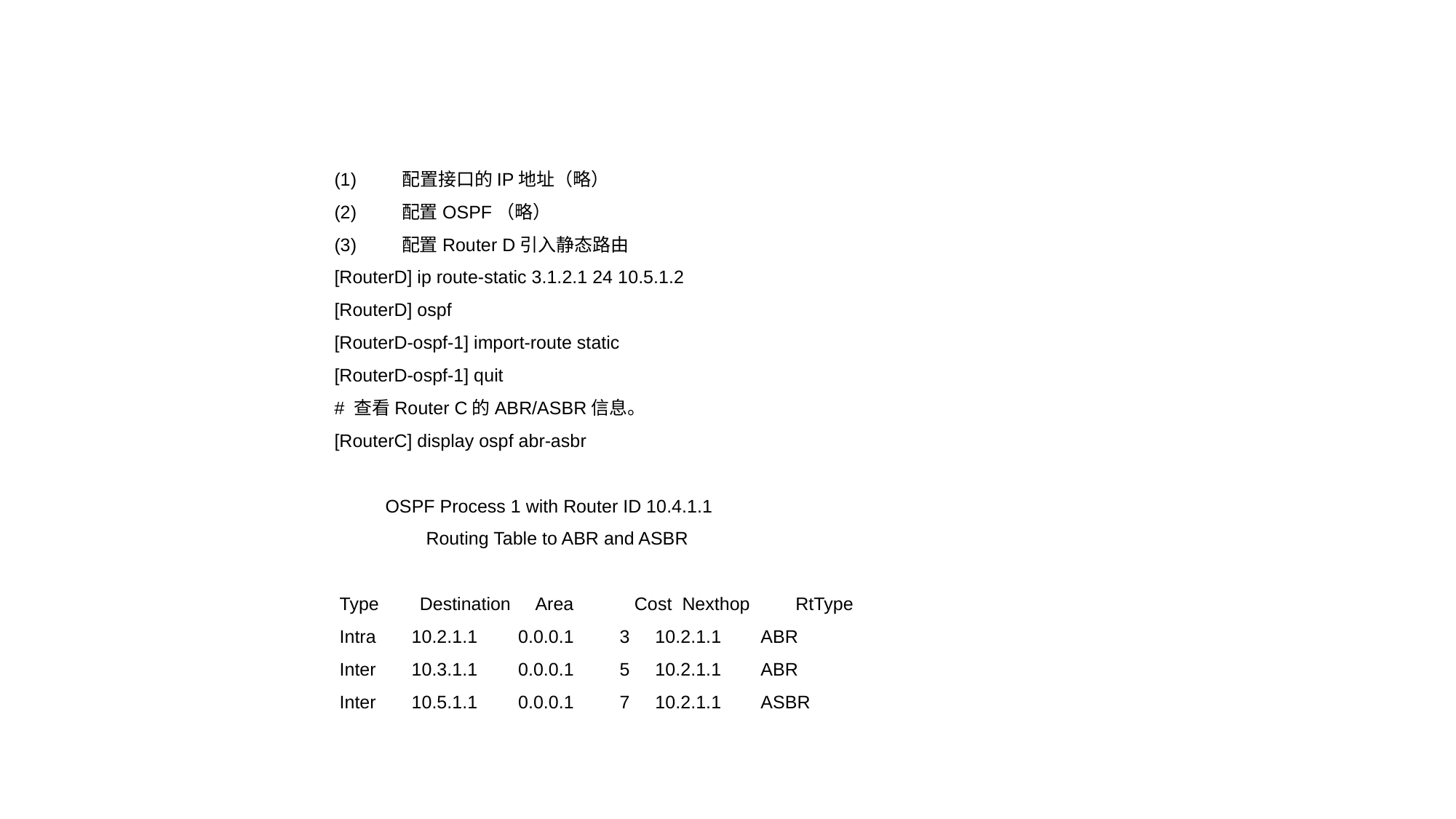

(1)        配置接口的IP地址（略）
(2)        配置OSPF（略）
(3)        配置Router D引入静态路由
[RouterD] ip route-static 3.1.2.1 24 10.5.1.2
[RouterD] ospf
[RouterD-ospf-1] import-route static
[RouterD-ospf-1] quit
# 查看Router C的ABR/ASBR信息。
[RouterC] display ospf abr-asbr

          OSPF Process 1 with Router ID 10.4.1.1
                  Routing Table to ABR and ASBR

 Type        Destination     Area            Cost  Nexthop         RtType
 Intra       10.2.1.1        0.0.0.1         3     10.2.1.1        ABR
 Inter       10.3.1.1        0.0.0.1         5     10.2.1.1        ABR
 Inter       10.5.1.1        0.0.0.1         7     10.2.1.1        ASBR